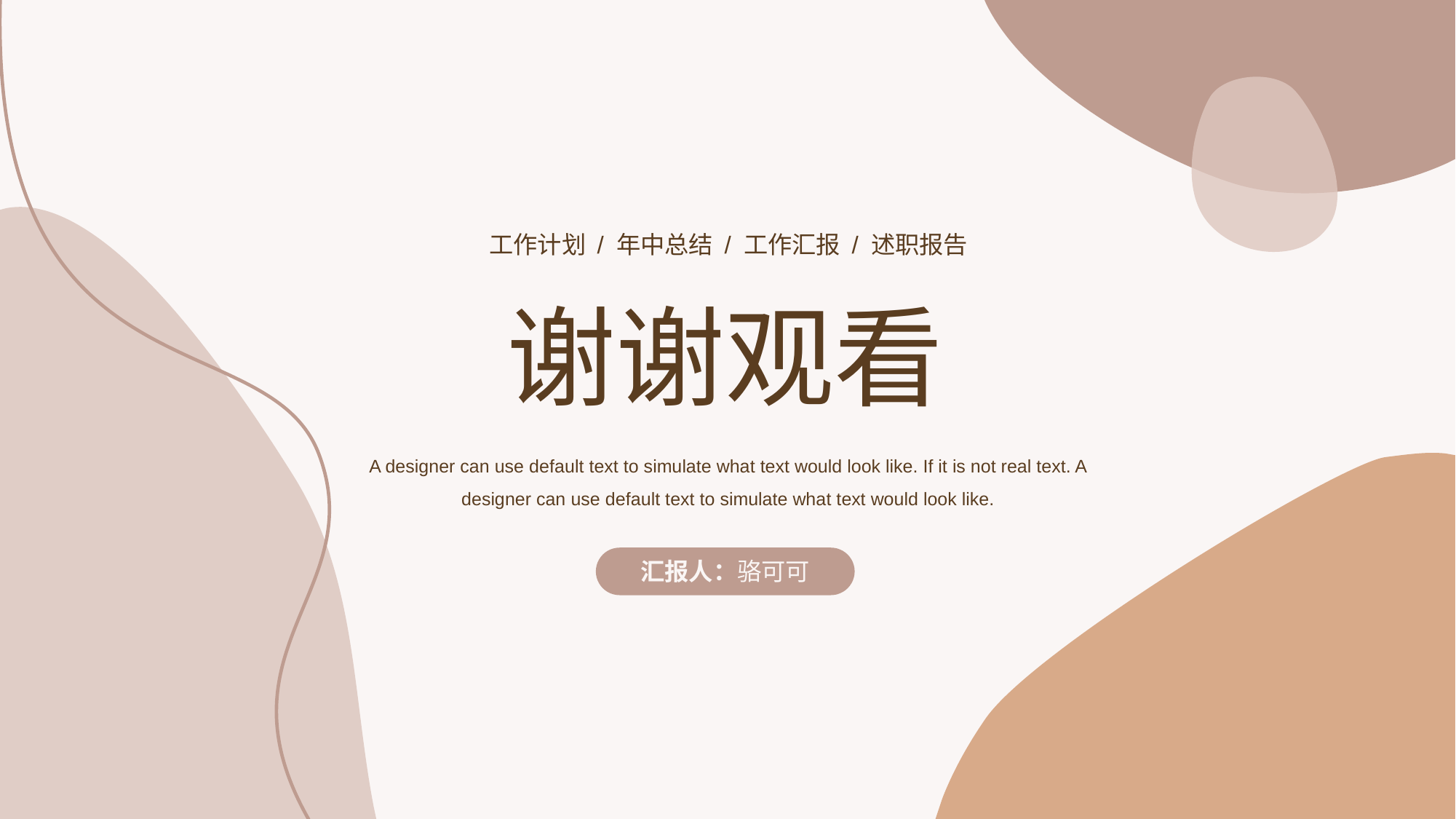

工作计划 / 年中总结 / 工作汇报 / 述职报告
谢谢观看
A designer can use default text to simulate what text would look like. If it is not real text. A designer can use default text to simulate what text would look like.

汇报人：骆可可